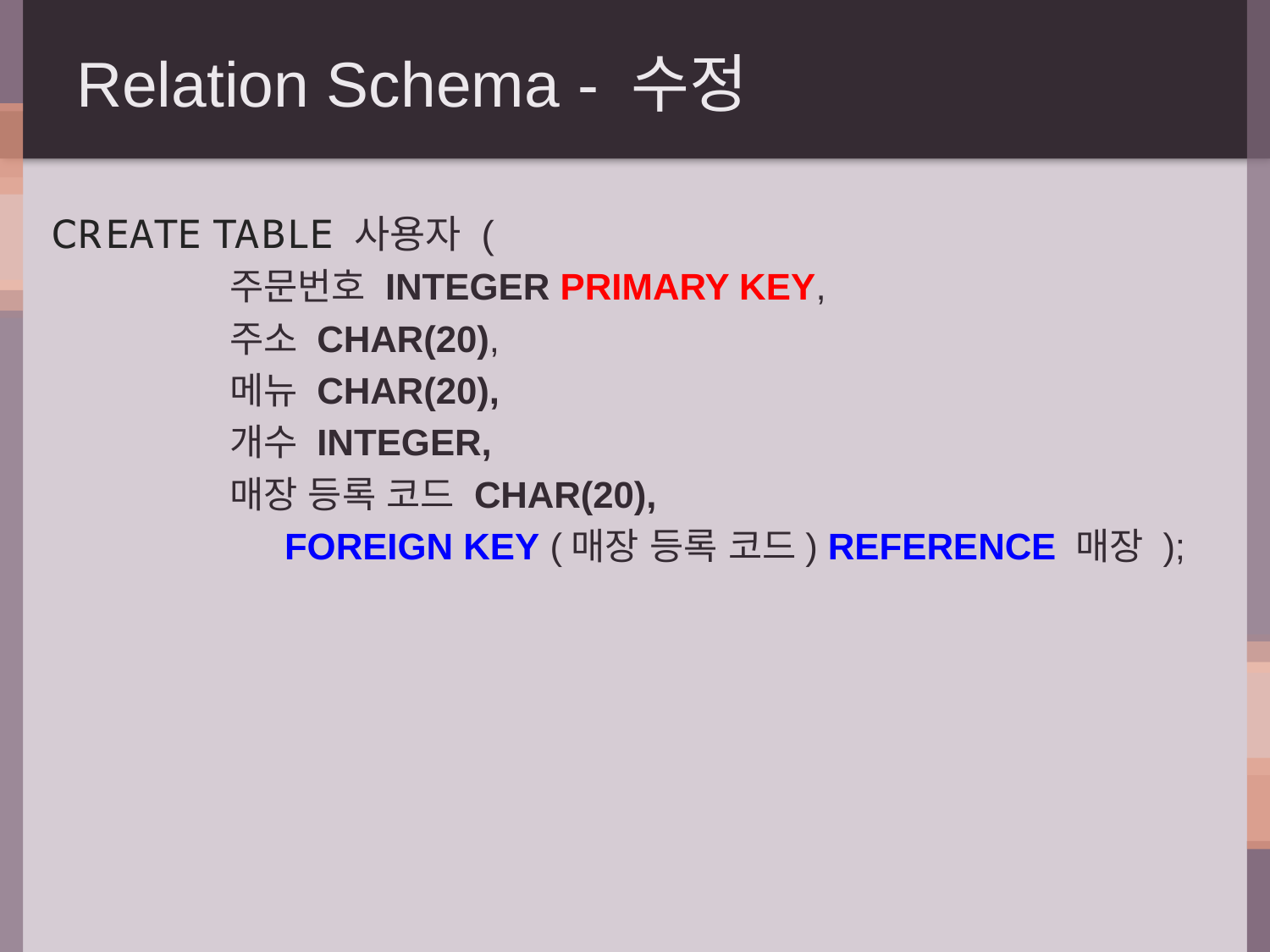

# Relation Schema - 수정
CREATE TABLE 사용자 (
		주문번호 INTEGER PRIMARY KEY,
		주소 CHAR(20),
		메뉴 CHAR(20),
		개수 INTEGER,
		매장 등록 코드 CHAR(20),
		FOREIGN KEY (매장 등록 코드) REFERENCE 매장 );